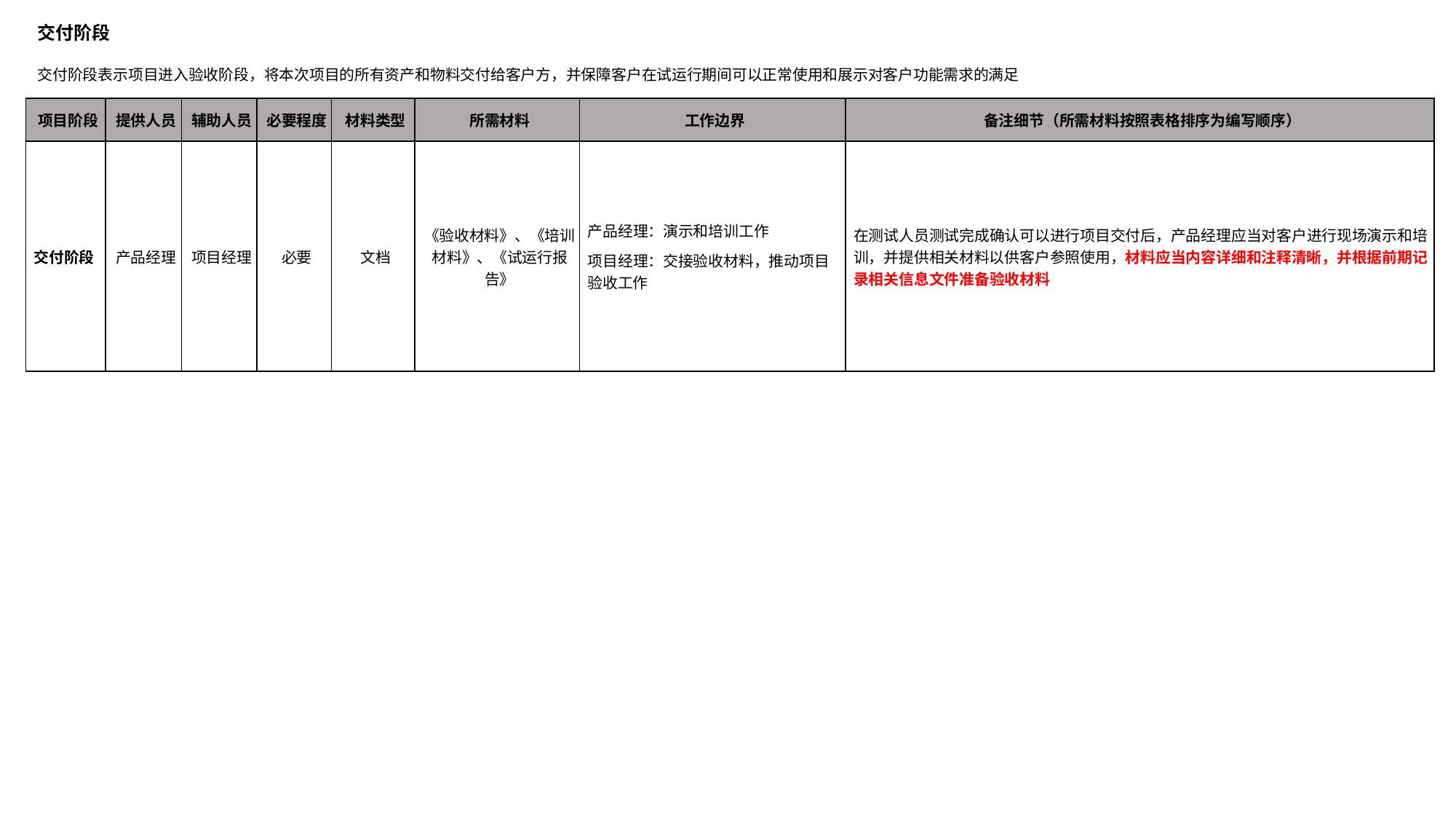

交付阶段

交付阶段表示项目进入验收阶段，将本次项目的所有资产和物料交付给客户方，并保障客户在试运行期间可以正常使用和展示对客户功能需求的满足
| 项目阶段 | 提供人员 | 辅助人员 | 必要程度 | 材料类型 | 所需材料 | 工作边界 | 备注细节（所需材料按照表格排序为编写顺序） |
| --- | --- | --- | --- | --- | --- | --- | --- |
| 交付阶段 | 产品经理 | 项目经理 | 必要 | 文档 | 《验收材料》、《培训材料》、《试运行报告》 | 产品经理：演示和培训工作 项目经理：交接验收材料，推动项目验收工作 | 在测试人员测试完成确认可以进行项目交付后，产品经理应当对客户进行现场演示和培训，并提供相关材料以供客户参照使用，材料应当内容详细和注释清晰，并根据前期记录相关信息文件准备验收材料 |